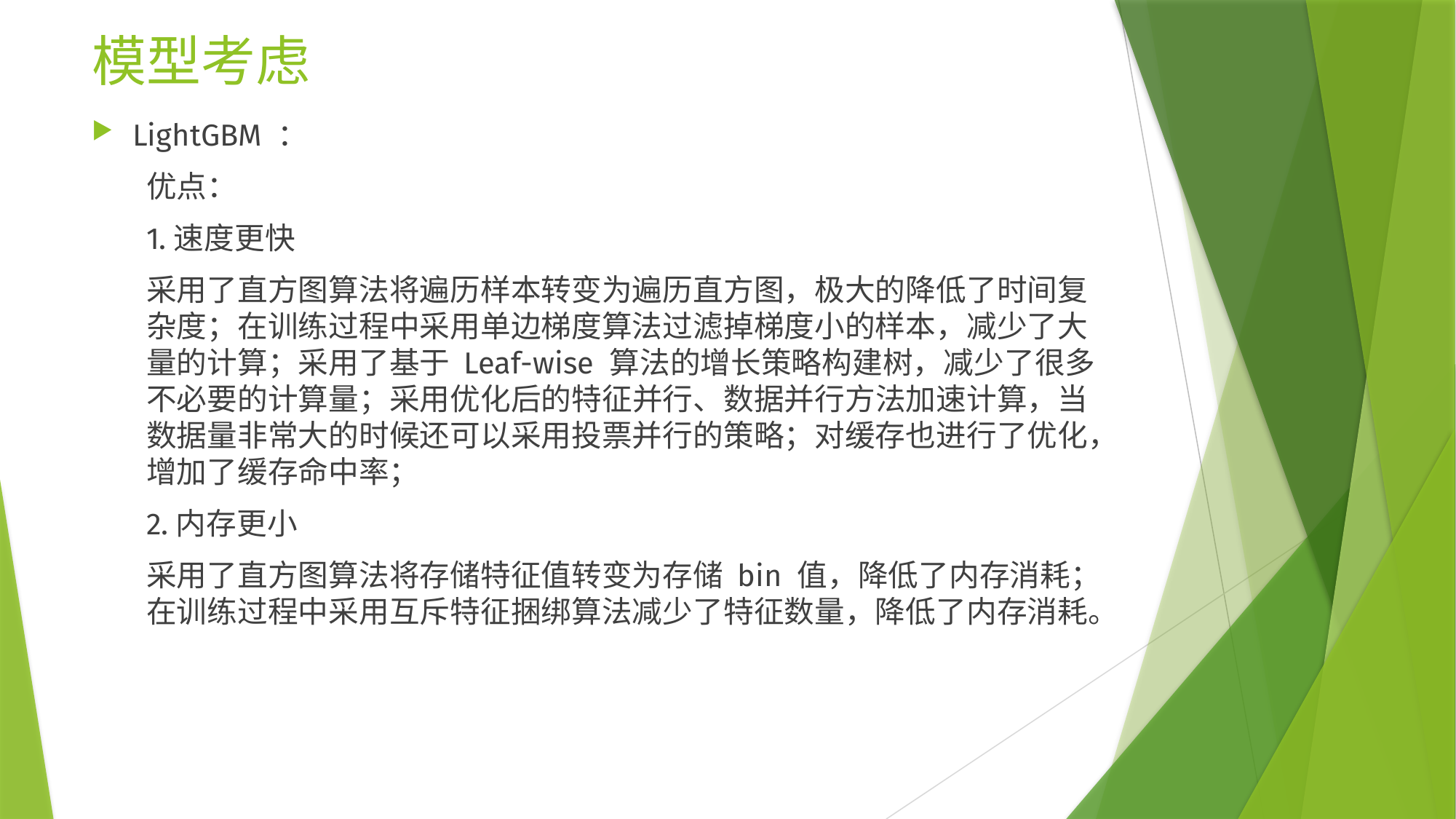

# 模型考虑
LightGBM ：
优点：
1.速度更快
采用了直方图算法将遍历样本转变为遍历直方图，极大的降低了时间复杂度；在训练过程中采用单边梯度算法过滤掉梯度小的样本，减少了大量的计算；采用了基于 Leaf-wise 算法的增长策略构建树，减少了很多不必要的计算量；采用优化后的特征并行、数据并行方法加速计算，当数据量非常大的时候还可以采用投票并行的策略；对缓存也进行了优化，增加了缓存命中率；
2.内存更小
采用了直方图算法将存储特征值转变为存储 bin 值，降低了内存消耗；在训练过程中采用互斥特征捆绑算法减少了特征数量，降低了内存消耗。